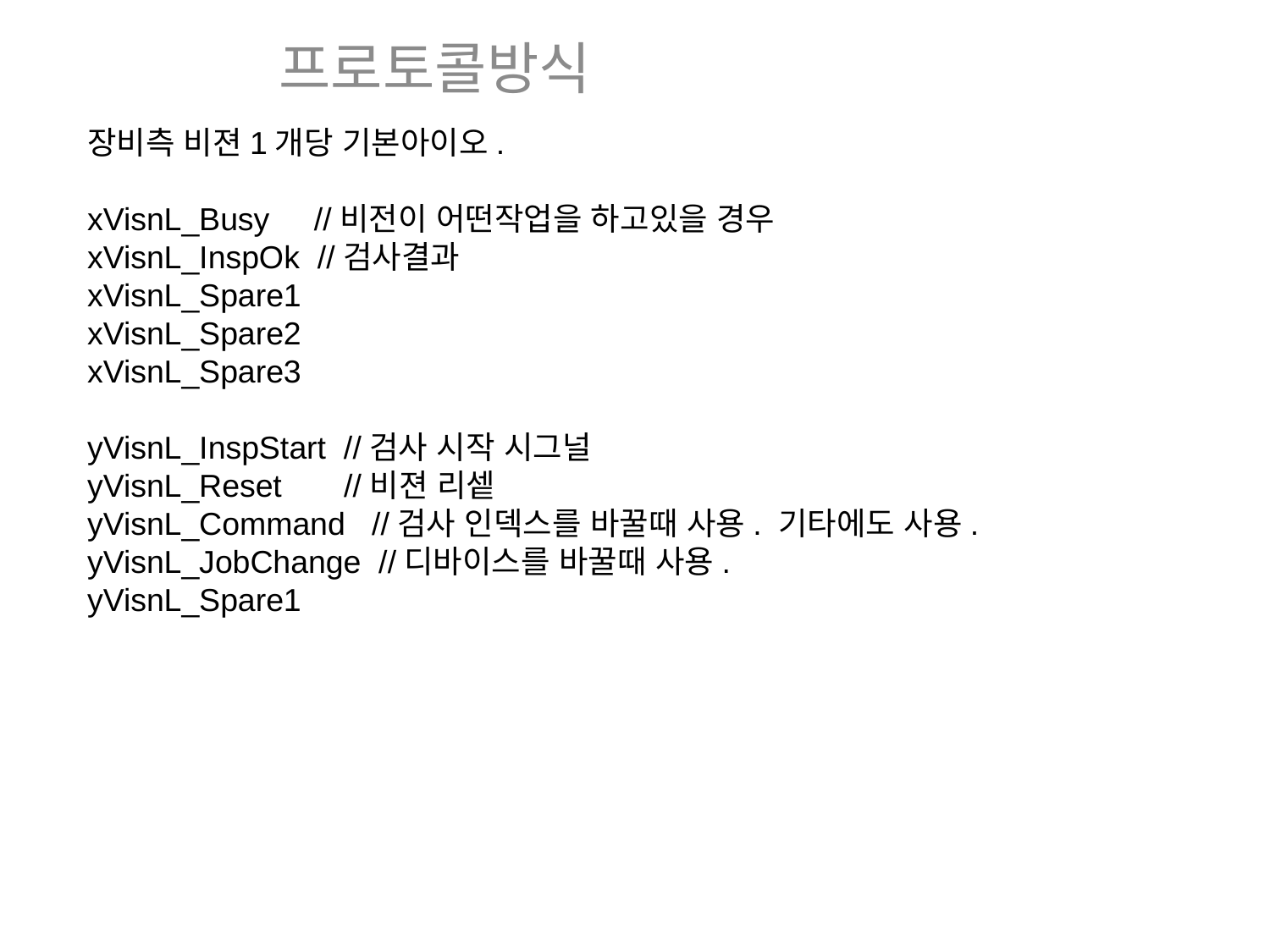

프로토콜방식
장비측 비젼1개당 기본아이오.

xVisnL_Busy     //비전이 어떤작업을 하고있을 경우
xVisnL_InspOk  //검사결과
xVisnL_Spare1
xVisnL_Spare2
xVisnL_Spare3

yVisnL_InspStart  //검사 시작 시그널
yVisnL_Reset       //비젼 리셑
yVisnL_Command   //검사 인덱스를 바꿀때 사용. 기타에도 사용.
yVisnL_JobChange  //디바이스를 바꿀때 사용.
yVisnL_Spare1